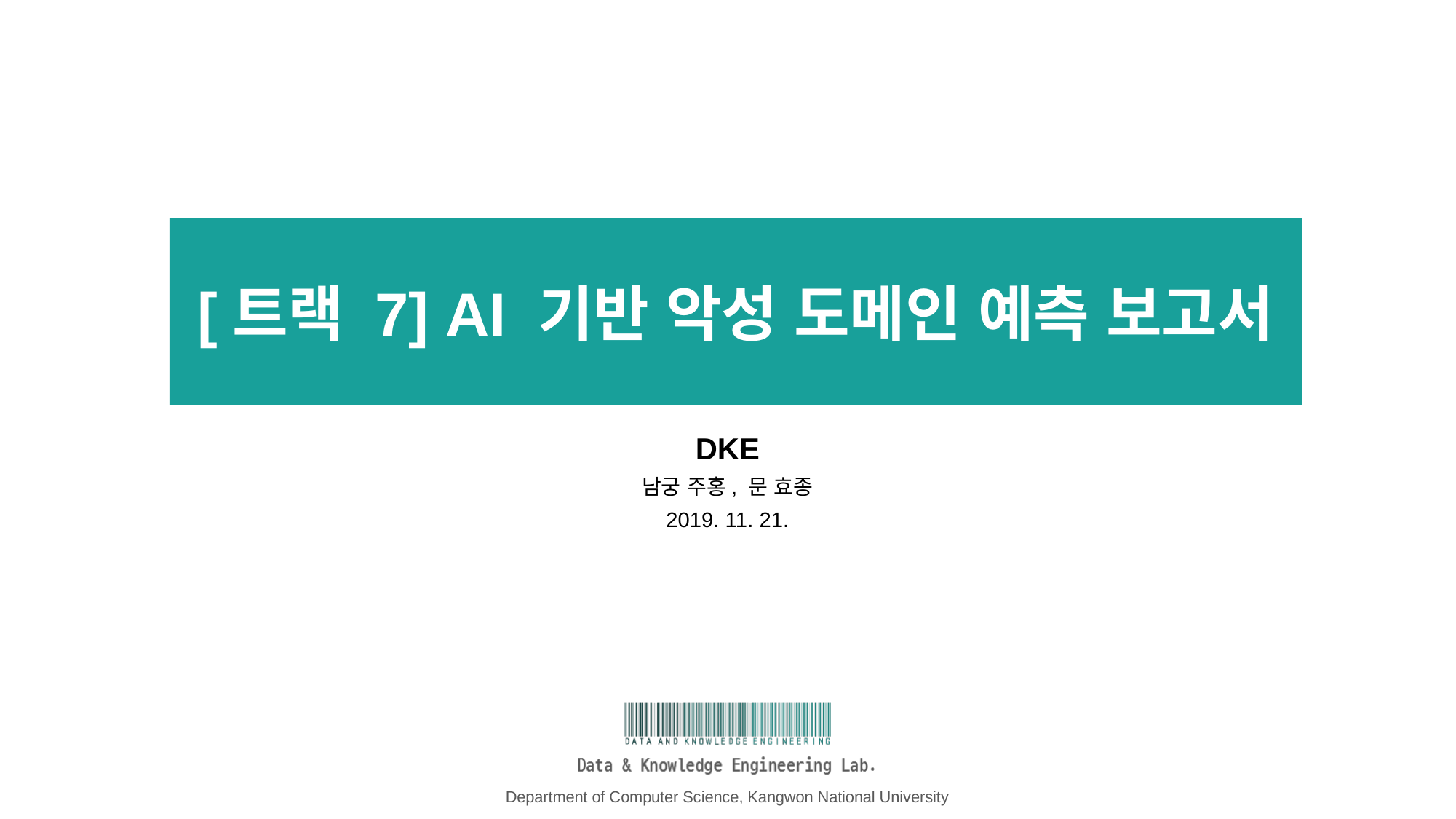

# [트랙 7] AI 기반 악성 도메인 예측 보고서
DKE
남궁 주홍, 문 효종
2019. 11. 21.